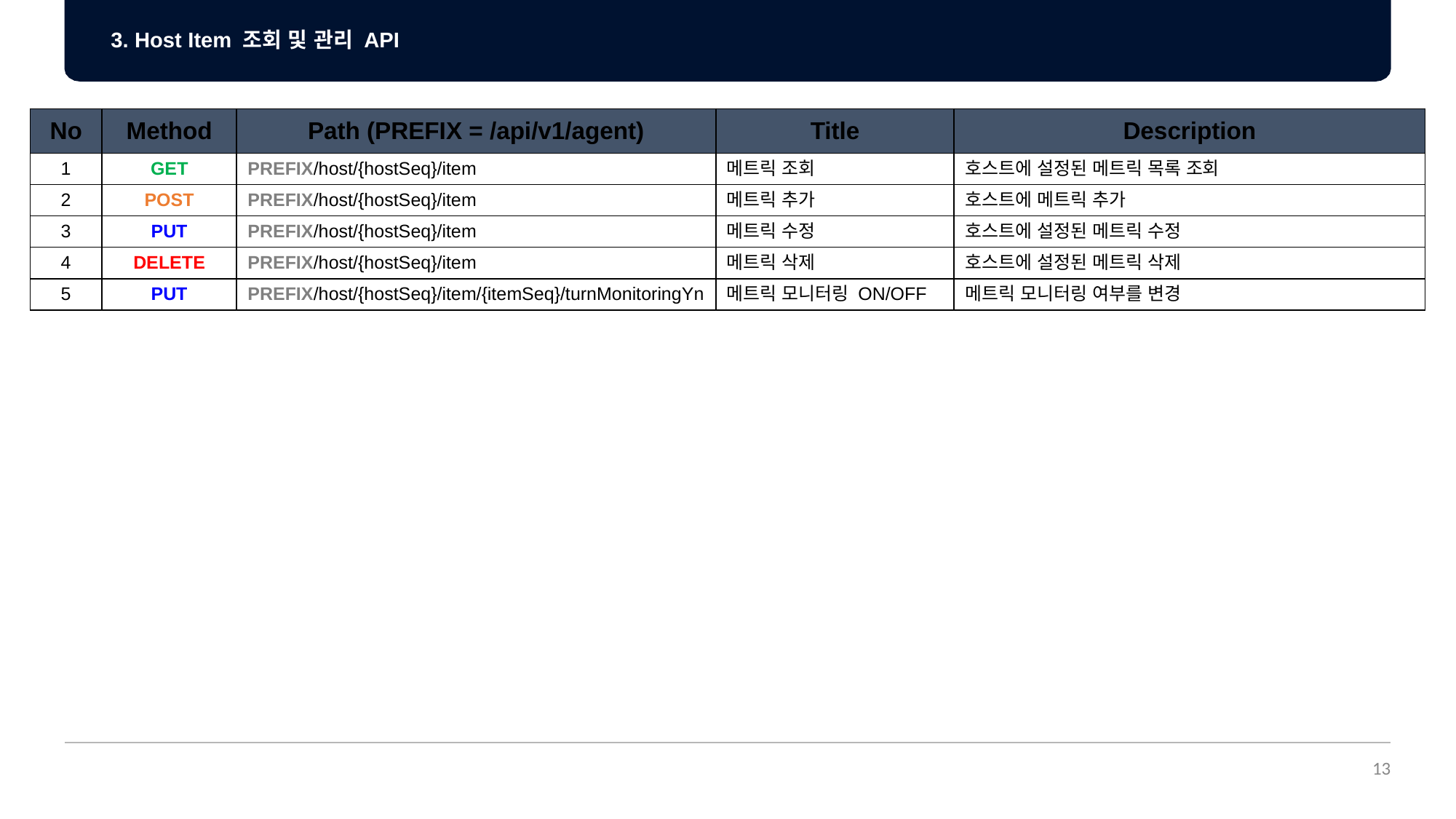

# 3. Host Item 조회 및 관리 API
| No | Method | Path (PREFIX = /api/v1/agent) | Title | Description |
| --- | --- | --- | --- | --- |
| 1 | GET | PREFIX/host/{hostSeq}/item | 메트릭 조회 | 호스트에 설정된 메트릭 목록 조회 |
| 2 | POST | PREFIX/host/{hostSeq}/item | 메트릭 추가 | 호스트에 메트릭 추가 |
| 3 | PUT | PREFIX/host/{hostSeq}/item | 메트릭 수정 | 호스트에 설정된 메트릭 수정 |
| 4 | DELETE | PREFIX/host/{hostSeq}/item | 메트릭 삭제 | 호스트에 설정된 메트릭 삭제 |
| 5 | PUT | PREFIX/host/{hostSeq}/item/{itemSeq}/turnMonitoringYn | 메트릭 모니터링 ON/OFF | 메트릭 모니터링 여부를 변경 |